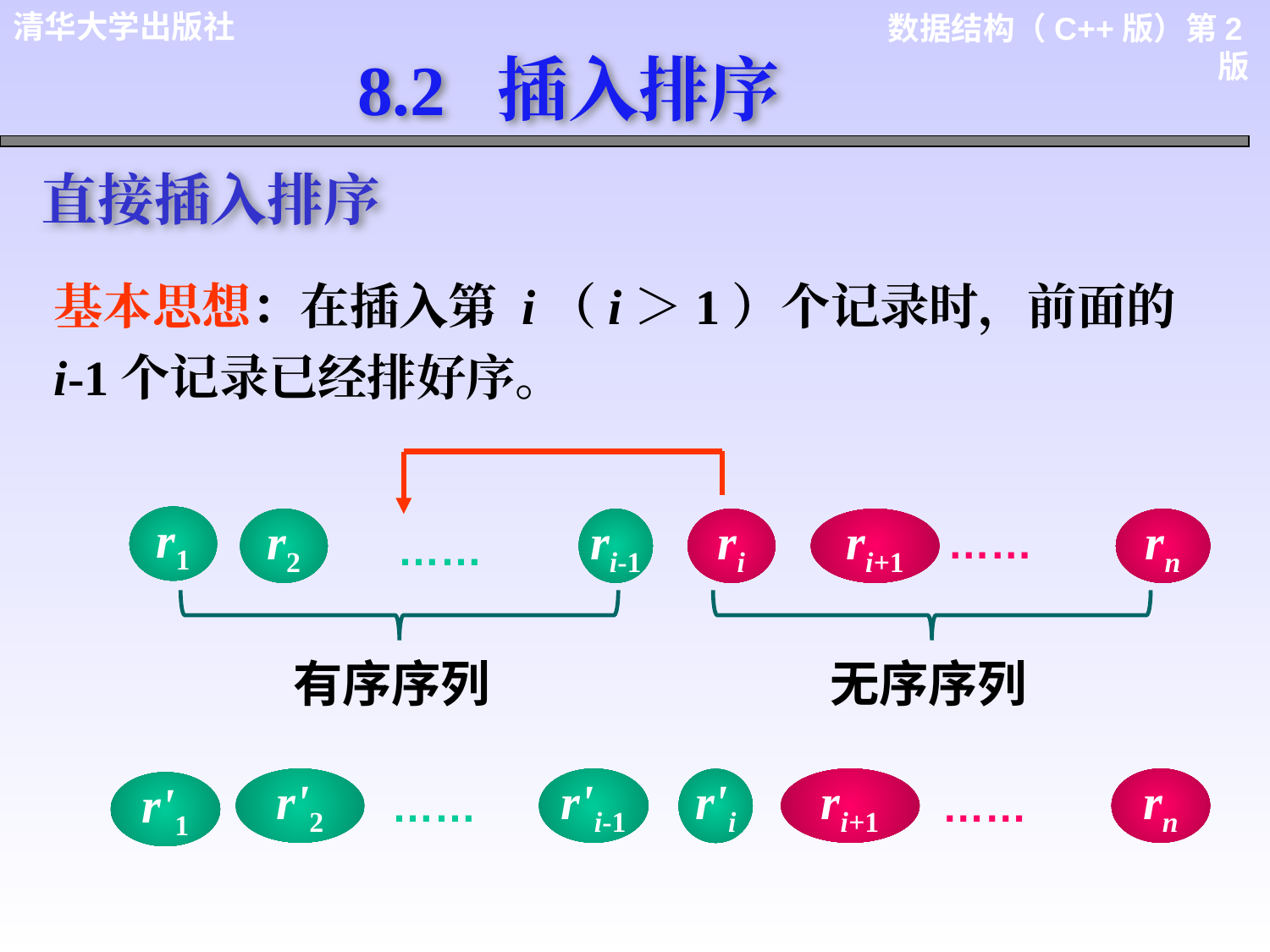

8.2  插入排序
直接插入排序
基本思想：在插入第 i（i＞1）个记录时，前面的 i-1个记录已经排好序。
r1
r2
ri
ri+1
rn
ri-1
……
……

有序序列

无序序列
r'2
r'i-1
r'i
r'1
……
ri+1
rn
……